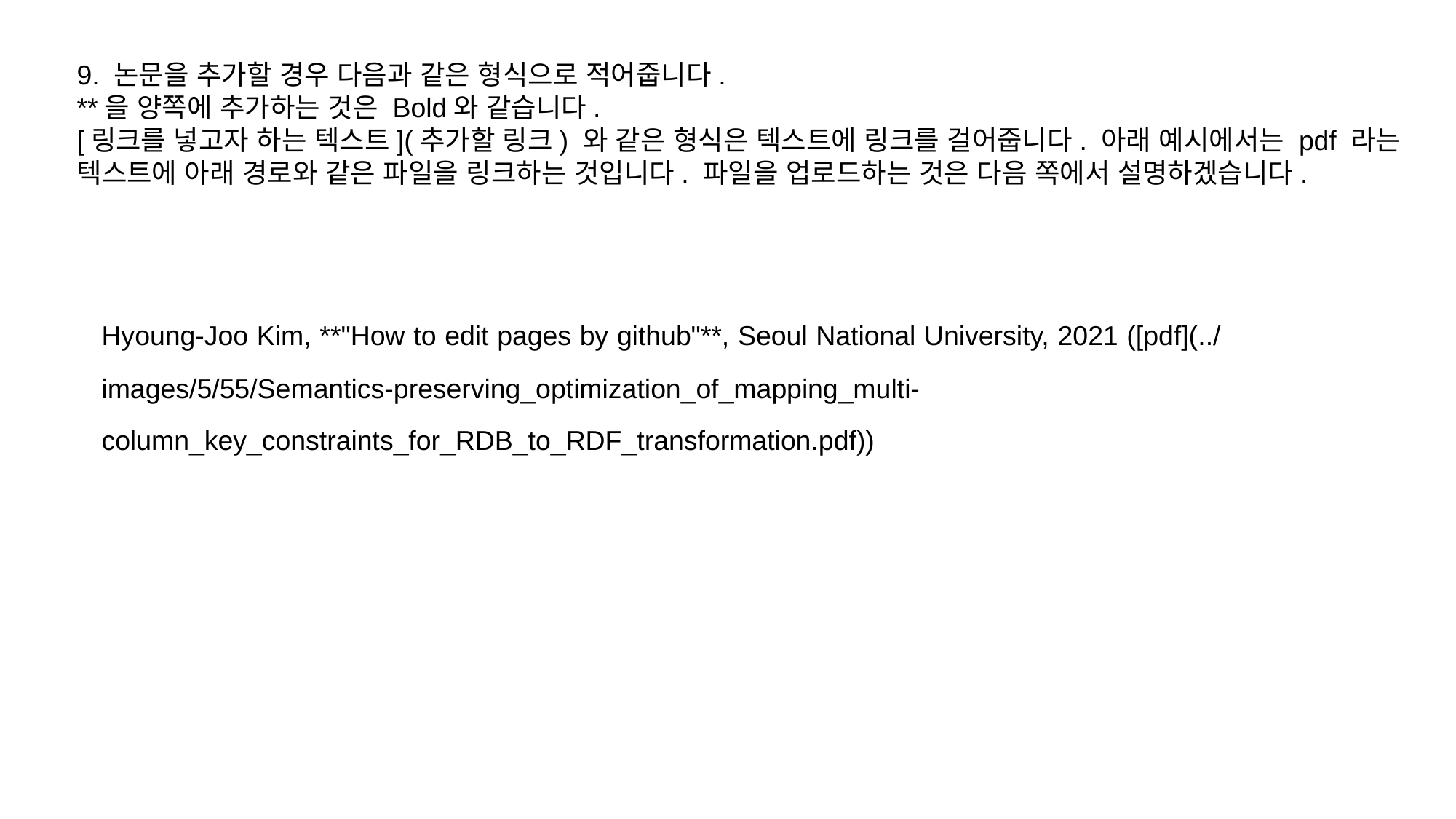

9. 논문을 추가할 경우 다음과 같은 형식으로 적어줍니다.
**을 양쪽에 추가하는 것은 Bold와 같습니다.
[링크를 넣고자 하는 텍스트](추가할 링크) 와 같은 형식은 텍스트에 링크를 걸어줍니다. 아래 예시에서는 pdf 라는 텍스트에 아래 경로와 같은 파일을 링크하는 것입니다. 파일을 업로드하는 것은 다음 쪽에서 설명하겠습니다.
Hyoung-Joo Kim, **"How to edit pages by github"**, Seoul National University, 2021 ([pdf](../images/5/55/Semantics-preserving_optimization_of_mapping_multi-column_key_constraints_for_RDB_to_RDF_transformation.pdf))